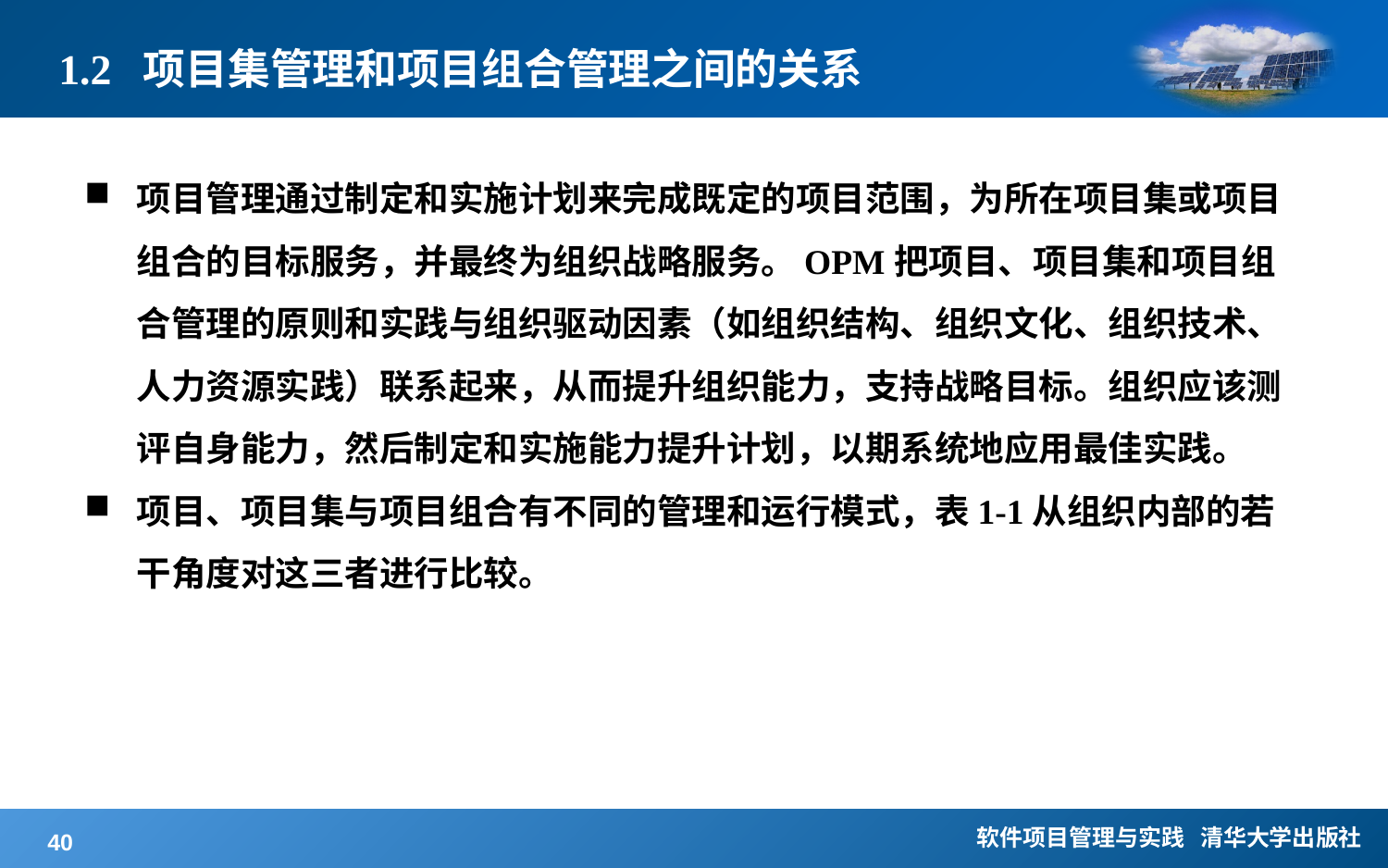

# 1.2  项目集管理和项目组合管理之间的关系
项目管理通过制定和实施计划来完成既定的项目范围，为所在项目集或项目组合的目标服务，并最终为组织战略服务。OPM把项目、项目集和项目组合管理的原则和实践与组织驱动因素（如组织结构、组织文化、组织技术、人力资源实践）联系起来，从而提升组织能力，支持战略目标。组织应该测评自身能力，然后制定和实施能力提升计划，以期系统地应用最佳实践。
项目、项目集与项目组合有不同的管理和运行模式，表1-1从组织内部的若干角度对这三者进行比较。